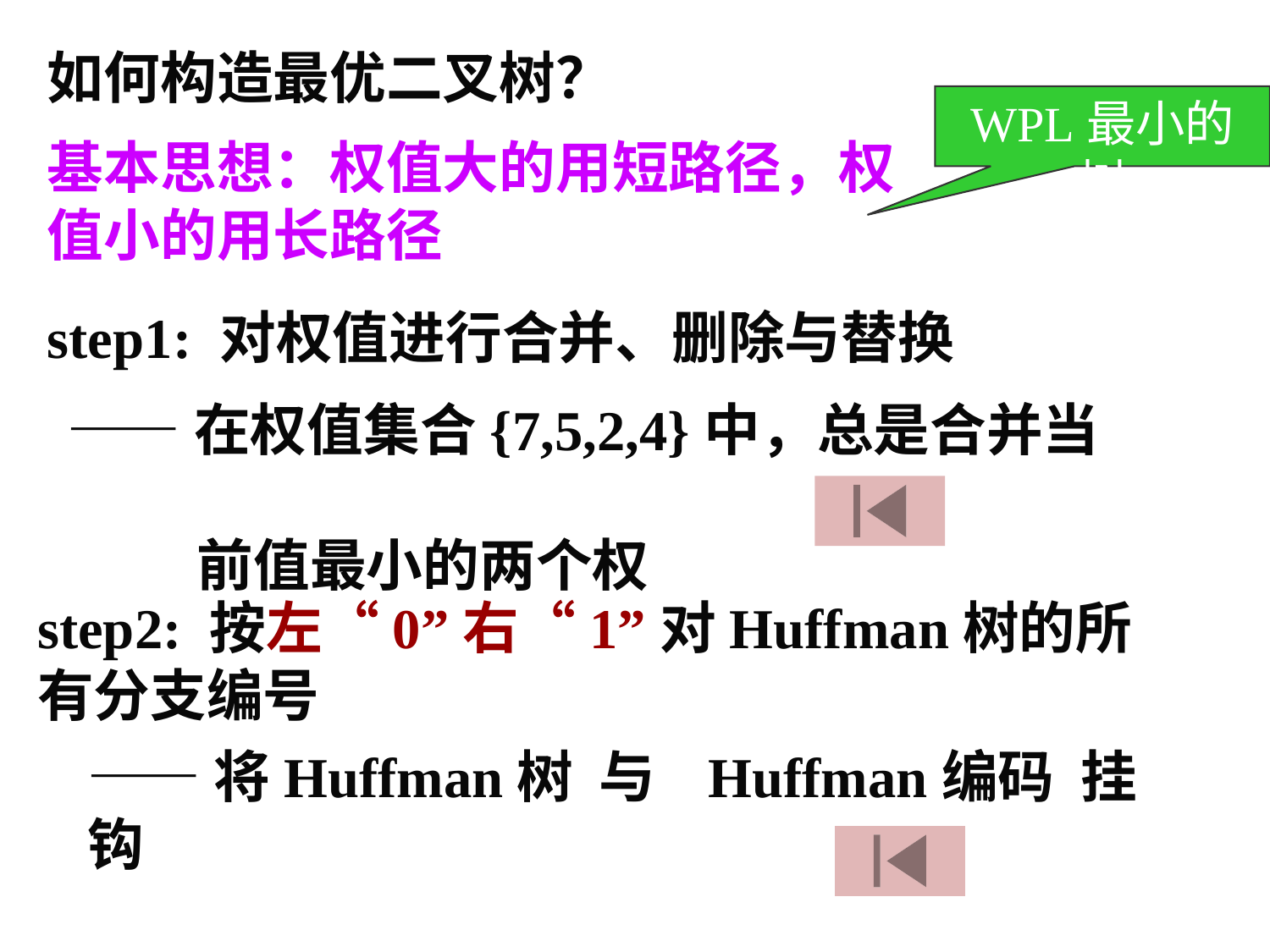

如何构造最优二叉树？
WPL最小的树
基本思想：权值大的用短路径，权值小的用长路径
step1: 对权值进行合并、删除与替换
——在权值集合{7,5,2,4}中，总是合并当
         前值最小的两个权

step2: 按左“0”右“1”对Huffman树的所有分支编号
——将Huffman树  与   Huffman编码  挂钩